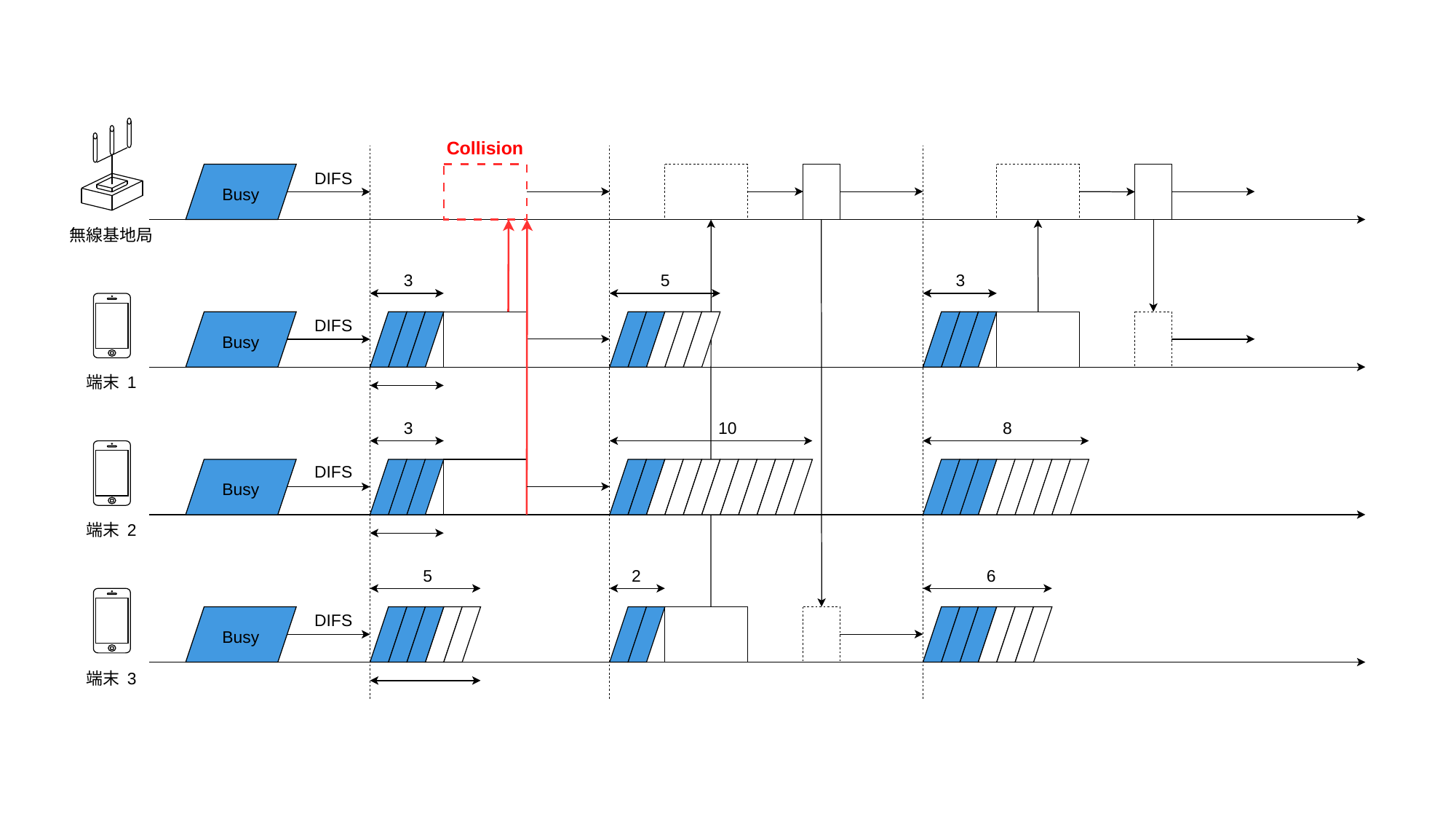

Collision

DIFS

Busy

無線基地局

3
5
3

DIFS

Busy

端末 1

3
10
8

DIFS

Busy

端末 2

5
2
6

DIFS

Busy

端末 3